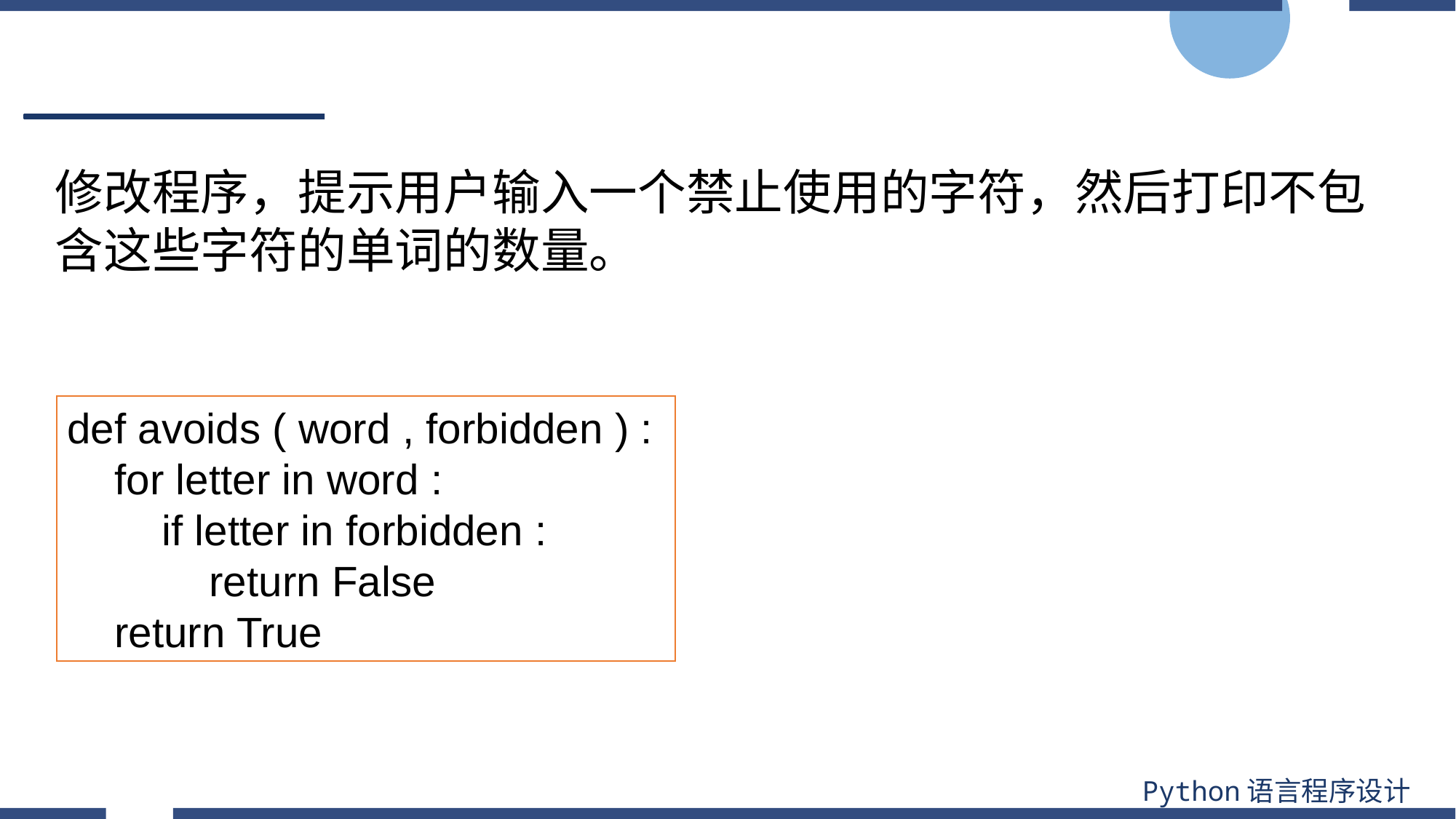

#
修改程序，提示用户输入一个禁止使用的字符，然后打印不包含这些字符的单词的数量。
def avoids ( word , forbidden ) :
    for letter in word :
        if letter in forbidden :
            return False
    return True